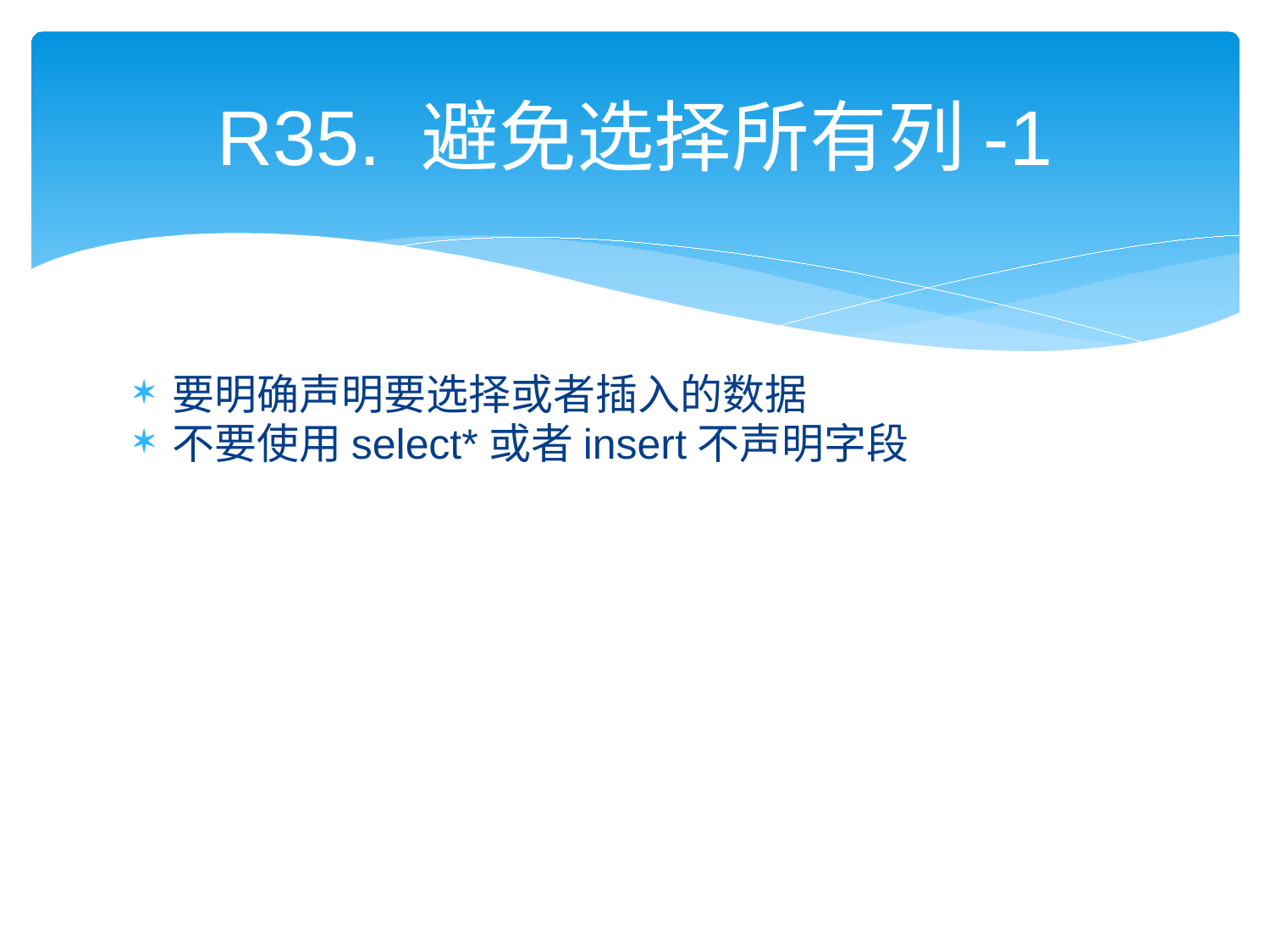

# R35. 避免选择所有列-1
要明确声明要选择或者插入的数据
不要使用select*或者insert不声明字段